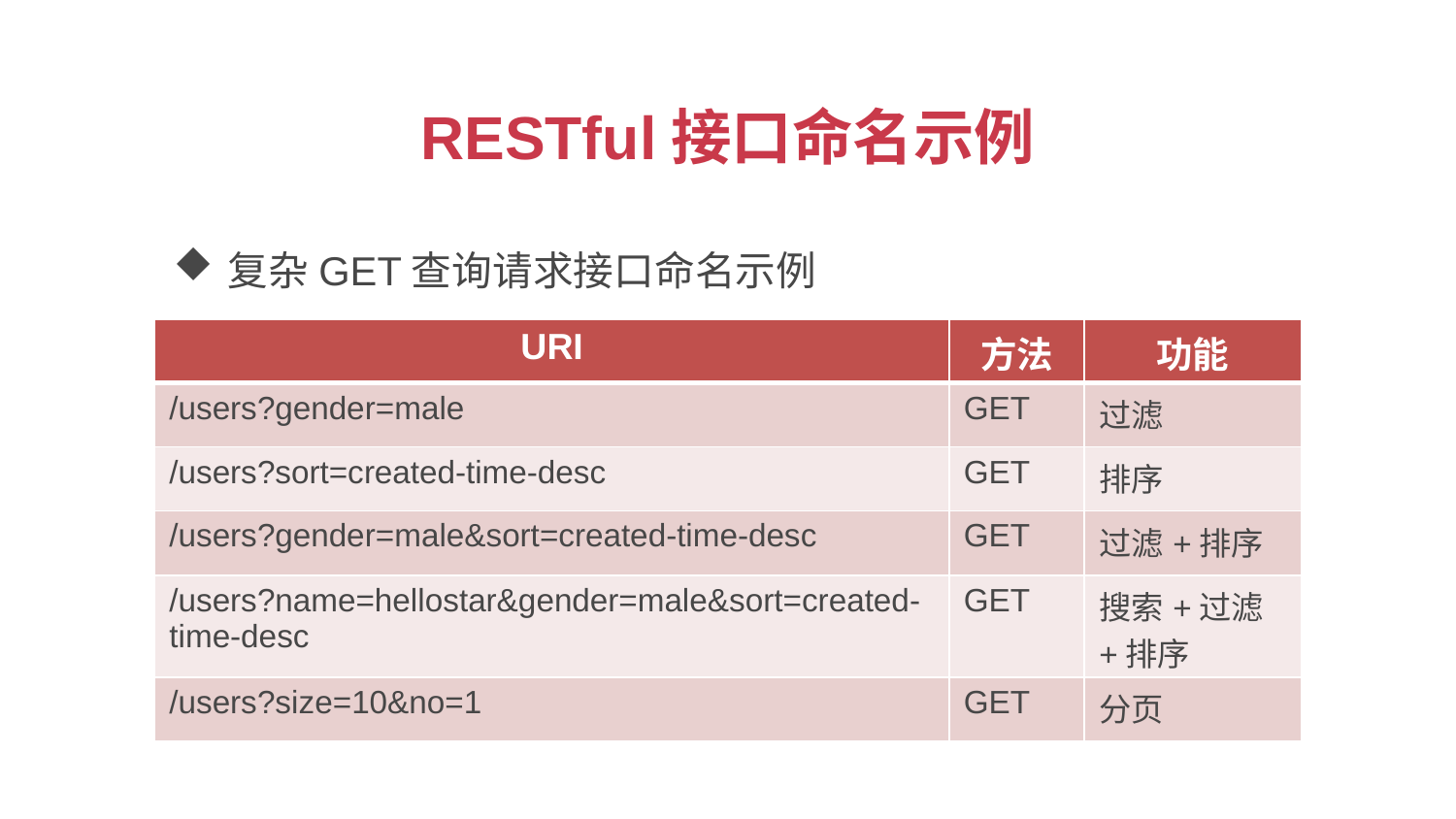

RESTful接口命名示例
复杂GET查询请求接口命名示例
| URI | 方法 | 功能 |
| --- | --- | --- |
| /users?gender=male | GET | 过滤 |
| /users?sort=created-time-desc | GET | 排序 |
| /users?gender=male&sort=created-time-desc | GET | 过滤+排序 |
| /users?name=hellostar&gender=male&sort=created-time-desc | GET | 搜索+过滤+排序 |
| /users?size=10&no=1 | GET | 分页 |